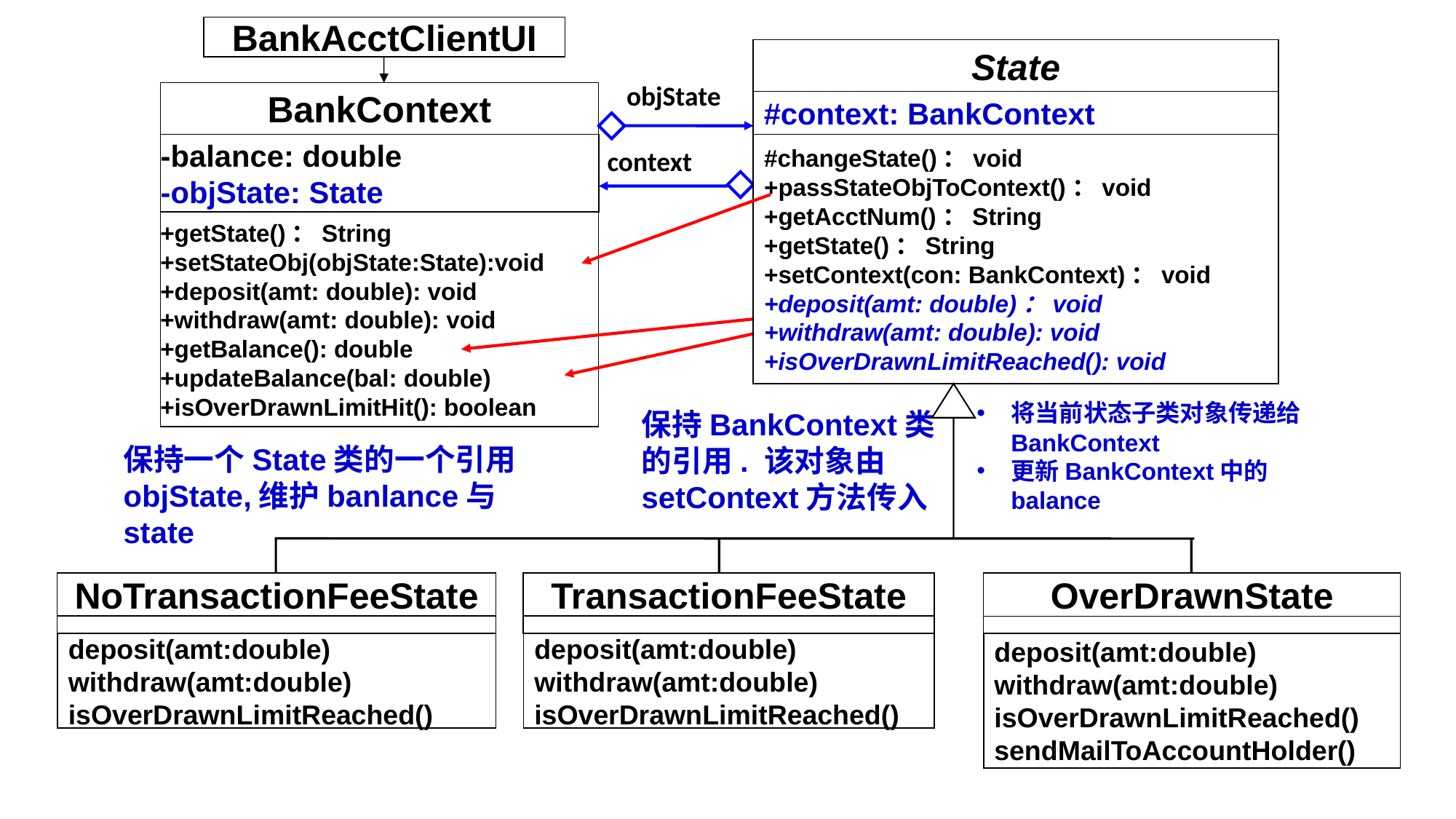

BankAcctClientUI

State
#context: BankContext
#changeState()：void
+passStateObjToContext()：void
+getAcctNum()：String
+getState()：String
+setContext(con: BankContext)：void
+deposit(amt: double)：void
+withdraw(amt: double): void
+isOverDrawnLimitReached(): void

NoTransactionFeeState

deposit(amt:double)
withdraw(amt:double)
isOverDrawnLimitReached()
TransactionFeeState

deposit(amt:double)
withdraw(amt:double)
isOverDrawnLimitReached()
OverDrawnState

deposit(amt:double)
withdraw(amt:double)
isOverDrawnLimitReached()
sendMailToAccountHolder()
objState

BankContext
-balance: double
-objState: State
+getState()：String
+setStateObj(objState:State):void
+deposit(amt: double): void
+withdraw(amt: double): void
+getBalance(): double
+updateBalance(bal: double)
+isOverDrawnLimitHit(): boolean
context

将当前状态子类对象传递给BankContext
更新BankContext中的balance
保持BankContext类
的引用. 该对象由setContext方法传入
保持一个State类的一个引用objState,维护banlance与state